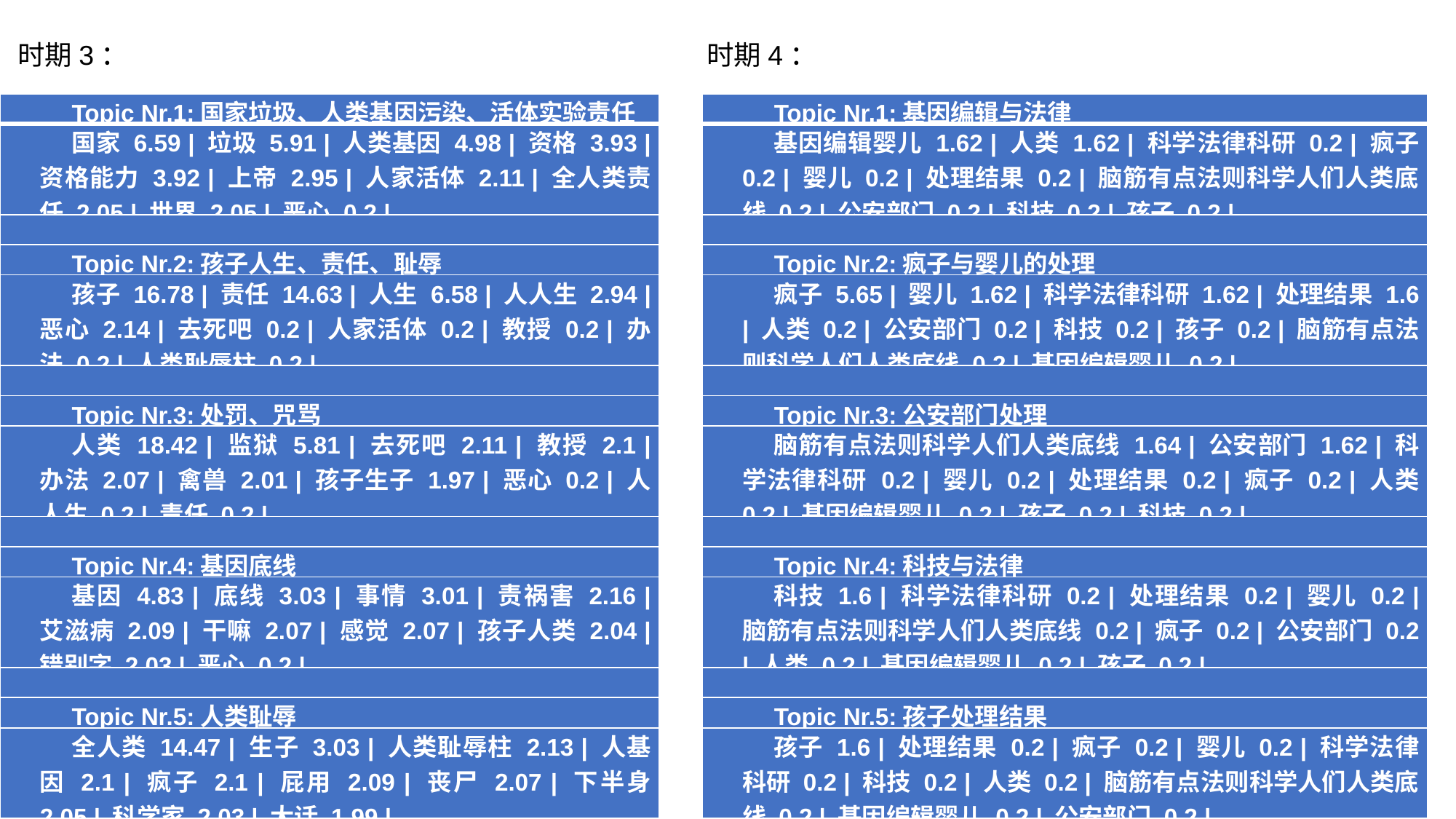

时期3：
时期4：
| Topic Nr.1:国家垃圾、人类基因污染、活体实验责任 |
| --- |
| 国家 6.59 | 垃圾 5.91 | 人类基因 4.98 | 资格 3.93 | 资格能力 3.92 | 上帝 2.95 | 人家活体 2.11 | 全人类责任 2.05 | 世界 2.05 | 恶心 0.2 | |
|  |
| Topic Nr.2:孩子人生、责任、耻辱 |
| 孩子 16.78 | 责任 14.63 | 人生 6.58 | 人人生 2.94 | 恶心 2.14 | 去死吧 0.2 | 人家活体 0.2 | 教授 0.2 | 办法 0.2 | 人类耻辱柱 0.2 | |
|  |
| Topic Nr.3:处罚、咒骂 |
| 人类 18.42 | 监狱 5.81 | 去死吧 2.11 | 教授 2.1 | 办法 2.07 | 禽兽 2.01 | 孩子生子 1.97 | 恶心 0.2 | 人人生 0.2 | 责任 0.2 | |
|  |
| Topic Nr.4:基因底线 |
| 基因 4.83 | 底线 3.03 | 事情 3.01 | 责祸害 2.16 | 艾滋病 2.09 | 干嘛 2.07 | 感觉 2.07 | 孩子人类 2.04 | 错别字 2.03 | 恶心 0.2 | |
|  |
| Topic Nr.5:人类耻辱 |
| 全人类 14.47 | 生子 3.03 | 人类耻辱柱 2.13 | 人基因 2.1 | 疯子 2.1 | 屁用 2.09 | 丧尸 2.07 | 下半身 2.05 | 科学家 2.03 | 大话 1.99 | |
| Topic Nr.1:基因编辑与法律 |
| --- |
| 基因编辑婴儿 1.62 | 人类 1.62 | 科学法律科研 0.2 | 疯子 0.2 | 婴儿 0.2 | 处理结果 0.2 | 脑筋有点法则科学人们人类底线 0.2 | 公安部门 0.2 | 科技 0.2 | 孩子 0.2 | |
|  |
| Topic Nr.2:疯子与婴儿的处理 |
| 疯子 5.65 | 婴儿 1.62 | 科学法律科研 1.62 | 处理结果 1.6 | 人类 0.2 | 公安部门 0.2 | 科技 0.2 | 孩子 0.2 | 脑筋有点法则科学人们人类底线 0.2 | 基因编辑婴儿 0.2 | |
|  |
| Topic Nr.3:公安部门处理 |
| 脑筋有点法则科学人们人类底线 1.64 | 公安部门 1.62 | 科学法律科研 0.2 | 婴儿 0.2 | 处理结果 0.2 | 疯子 0.2 | 人类 0.2 | 基因编辑婴儿 0.2 | 孩子 0.2 | 科技 0.2 | |
|  |
| Topic Nr.4:科技与法律 |
| 科技 1.6 | 科学法律科研 0.2 | 处理结果 0.2 | 婴儿 0.2 | 脑筋有点法则科学人们人类底线 0.2 | 疯子 0.2 | 公安部门 0.2 | 人类 0.2 | 基因编辑婴儿 0.2 | 孩子 0.2 | |
|  |
| Topic Nr.5:孩子处理结果 |
| 孩子 1.6 | 处理结果 0.2 | 疯子 0.2 | 婴儿 0.2 | 科学法律科研 0.2 | 科技 0.2 | 人类 0.2 | 脑筋有点法则科学人们人类底线 0.2 | 基因编辑婴儿 0.2 | 公安部门 0.2 | |